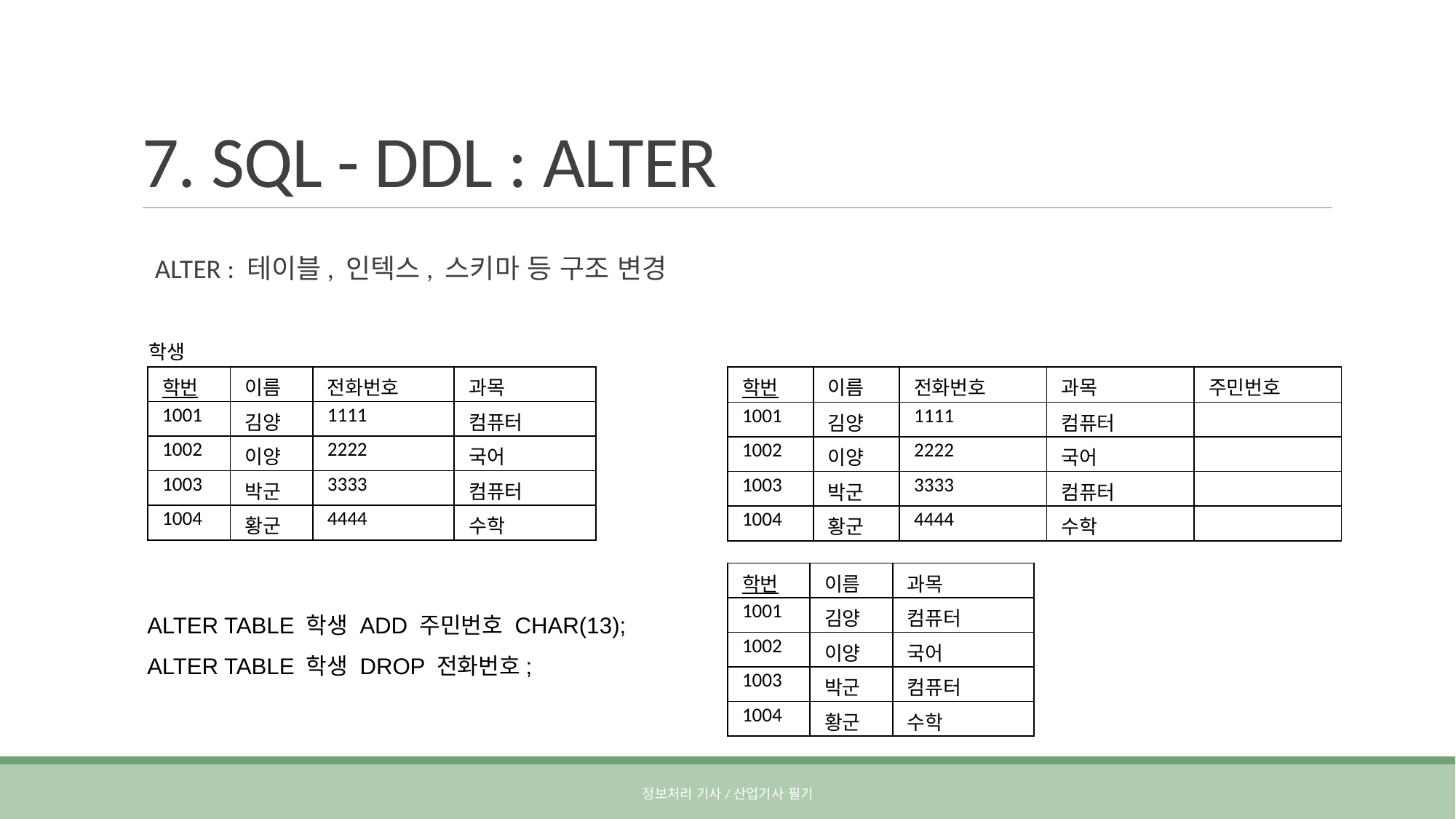

# 7. SQL - DDL : ALTER
ALTER : 테이블, 인텍스, 스키마 등 구조 변경
학생
| 학번 | 이름 | 전화번호 | 과목 |
| --- | --- | --- | --- |
| 1001 | 김양 | 1111 | 컴퓨터 |
| 1002 | 이양 | 2222 | 국어 |
| 1003 | 박군 | 3333 | 컴퓨터 |
| 1004 | 황군 | 4444 | 수학 |
| 학번 | 이름 | 전화번호 | 과목 | 주민번호 |
| --- | --- | --- | --- | --- |
| 1001 | 김양 | 1111 | 컴퓨터 |  |
| 1002 | 이양 | 2222 | 국어 |  |
| 1003 | 박군 | 3333 | 컴퓨터 |  |
| 1004 | 황군 | 4444 | 수학 |  |
| 학번 | 이름 | 과목 |
| --- | --- | --- |
| 1001 | 김양 | 컴퓨터 |
| 1002 | 이양 | 국어 |
| 1003 | 박군 | 컴퓨터 |
| 1004 | 황군 | 수학 |
ALTER TABLE 학생 ADD 주민번호 CHAR(13);
ALTER TABLE 학생 DROP 전화번호;
정보처리 기사/산업기사 필기